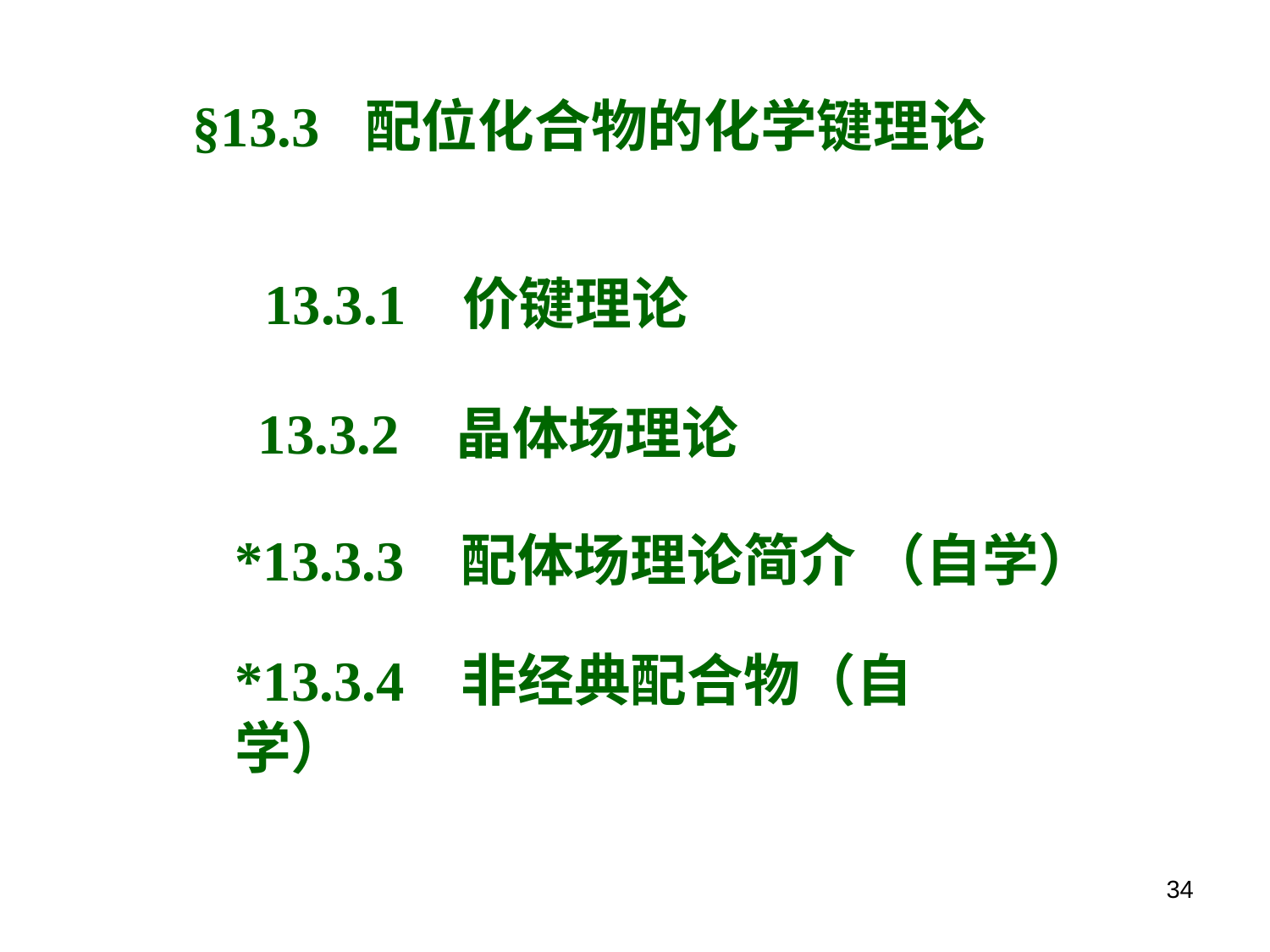

§13.3  配位化合物的化学键理论
13.3.1   价键理论
13.3.2   晶体场理论
*13.3.3   配体场理论简介 （自学）
*13.3.4   非经典配合物（自学）
34